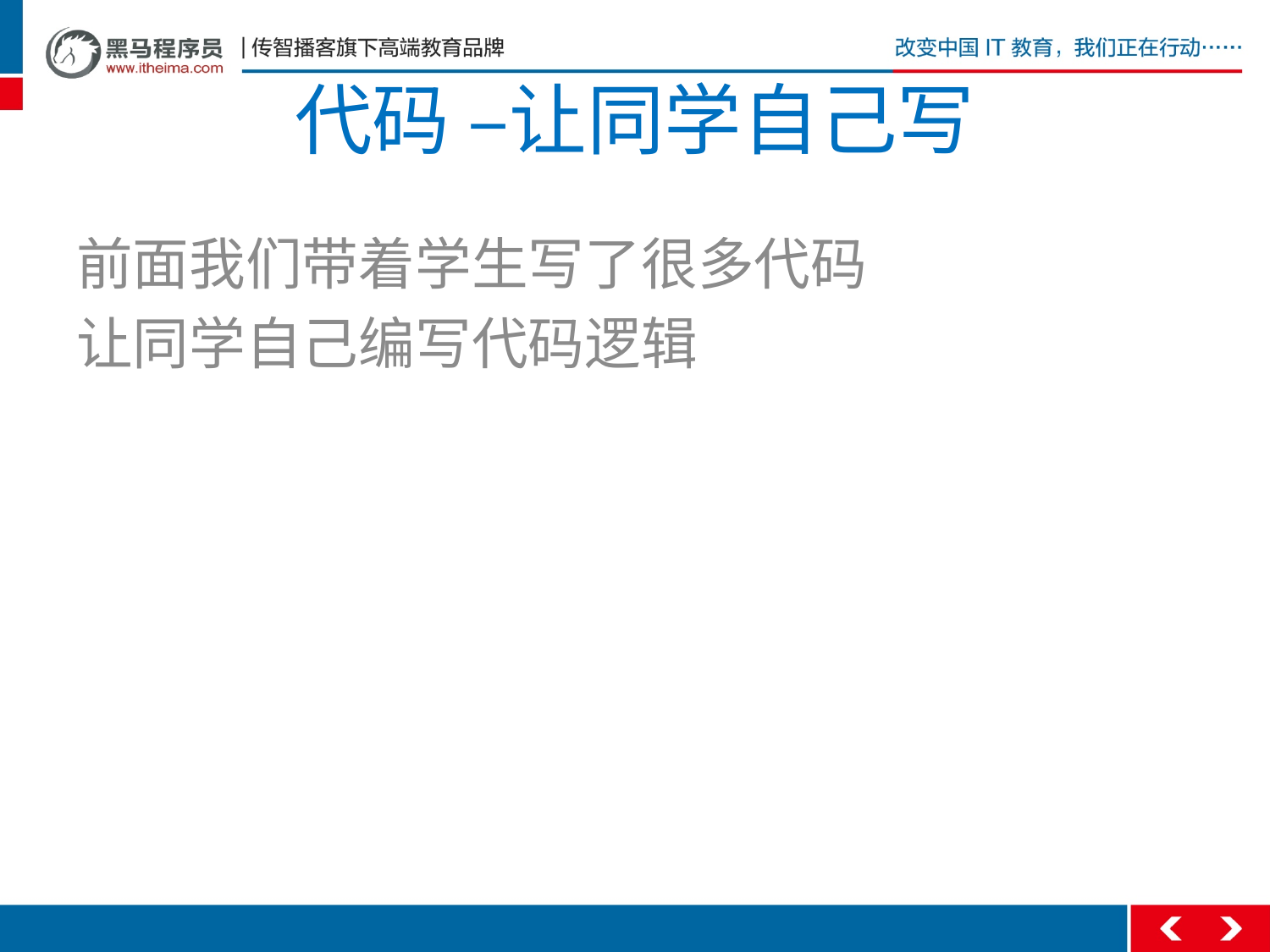

# 代码 –让同学自己写
前面我们带着学生写了很多代码
让同学自己编写代码逻辑